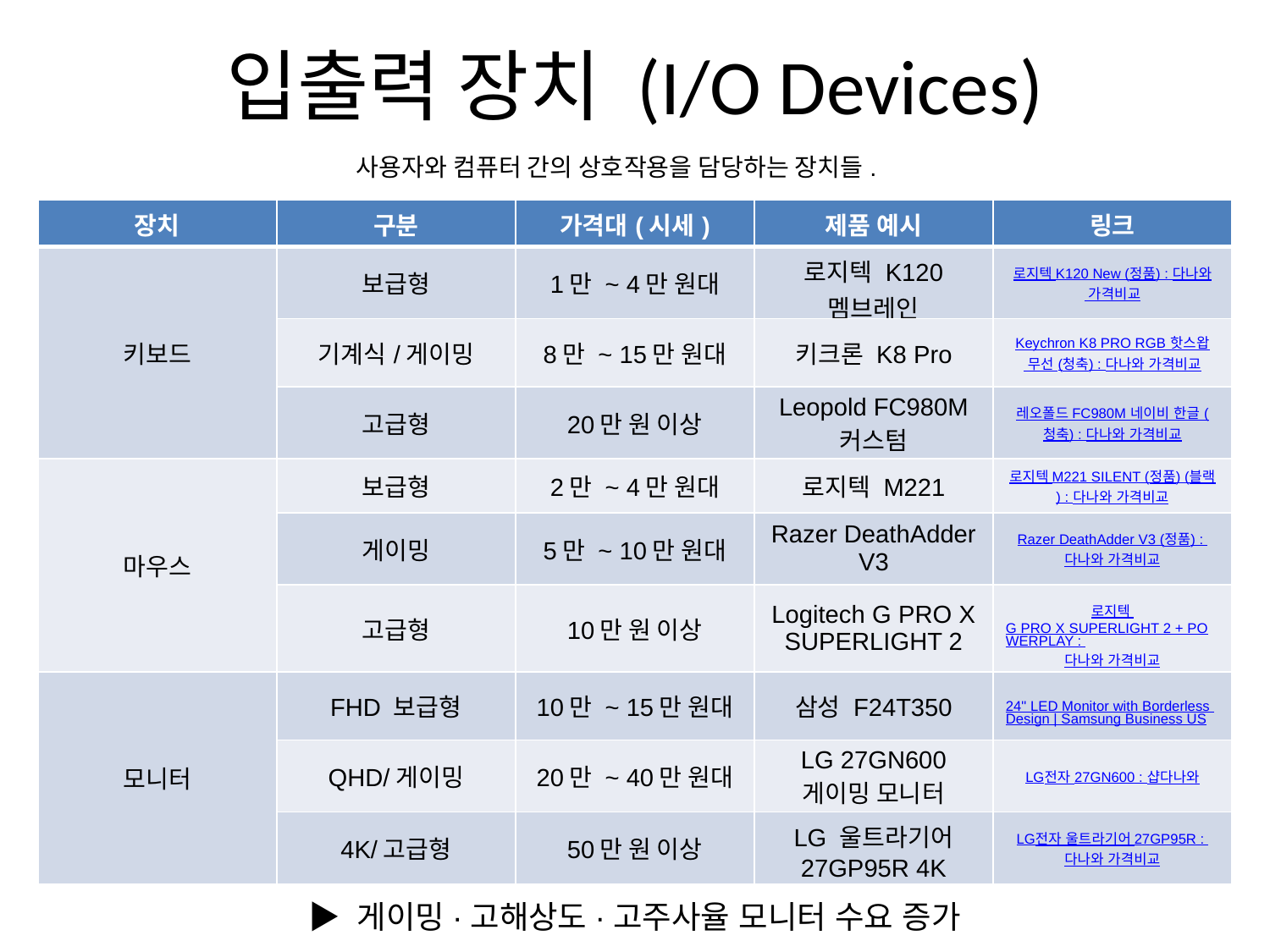

# 입출력 장치 (I/O Devices)
사용자와 컴퓨터 간의 상호작용을 담당하는 장치들.
| 장치 | 구분 | 가격대(시세) | 제품 예시 | 링크 |
| --- | --- | --- | --- | --- |
| 키보드 | 보급형 | 1만 ~ 4만 원대 | 로지텍 K120 멤브레인 | 로지텍 K120 New (정품) : 다나와 가격비교 |
|  | 기계식/게이밍 | 8만 ~ 15만 원대 | 키크론 K8 Pro | Keychron K8 PRO RGB 핫스왑 무선 (청축) : 다나와 가격비교 |
|  | 고급형 | 20만 원 이상 | Leopold FC980M 커스텀 | 레오폴드 FC980M 네이비 한글 (청축) : 다나와 가격비교 |
| 마우스 | 보급형 | 2만 ~ 4만 원대 | 로지텍 M221 | 로지텍 M221 SILENT (정품) (블랙) : 다나와 가격비교 |
|  | 게이밍 | 5만 ~ 10만 원대 | Razer DeathAdder V3 | Razer DeathAdder V3 (정품) : 다나와 가격비교 |
|  | 고급형 | 10만 원 이상 | Logitech G PRO X SUPERLIGHT 2 | 로지텍 G PRO X SUPERLIGHT 2 + POWERPLAY : 다나와 가격비교 |
| 모니터 | FHD 보급형 | 10만 ~ 15만 원대 | 삼성 F24T350 | 24" LED Monitor with Borderless Design | Samsung Business US |
|  | QHD/게이밍 | 20만 ~ 40만 원대 | LG 27GN600 게이밍 모니터 | LG전자 27GN600 : 샵다나와 |
|  | 4K/고급형 | 50만 원 이상 | LG 울트라기어 27GP95R 4K | LG전자 울트라기어 27GP95R : 다나와 가격비교 |
▶ 게이밍·고해상도·고주사율 모니터 수요 증가